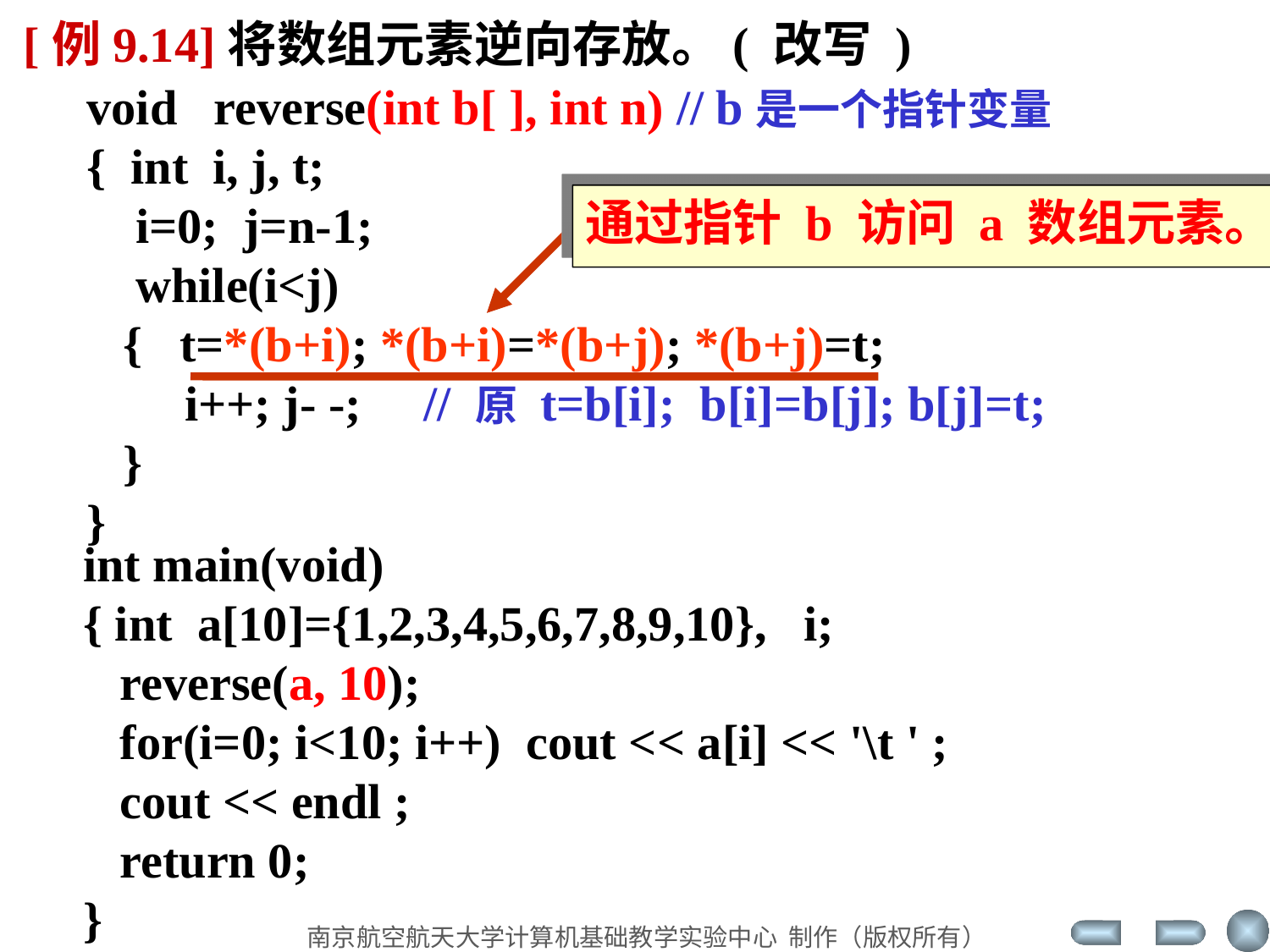

[例9.14]将数组元素逆向存放。( 改写 )
void   reverse(int b[ ], int n) // b是一个指针变量
{  int  i, j, t;
    i=0;  j=n-1;
    while(i<j)
   {   t=*(b+i); *(b+i)=*(b+j); *(b+j)=t;
        i++; j- -;     // 原 t=b[i];  b[i]=b[j]; b[j]=t;
   }
}
通过指针 b 访问 a 数组元素。

int main(void)
{ int  a[10]={1,2,3,4,5,6,7,8,9,10},   i;
   reverse(a, 10);
   for(i=0; i<10; i++)  cout << a[i] << '\t ' ;
   cout << endl ;
   return 0;
}